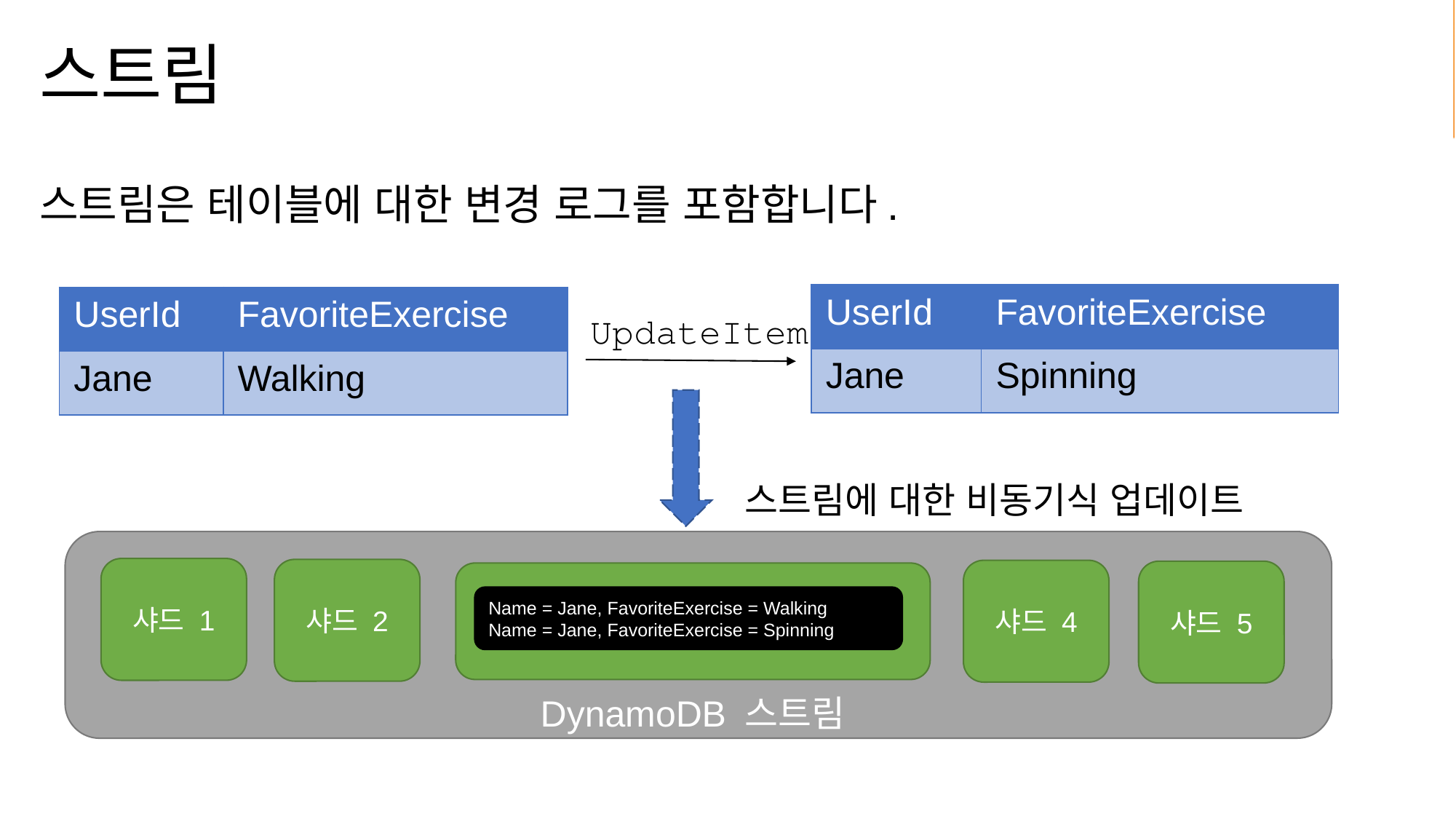

# 스트림
스트림은 테이블에 대한 변경 로그를 포함합니다.

| UserId | FavoriteExercise |
| --- | --- |
| Jane | Spinning |
| UserId | FavoriteExercise |
| --- | --- |
| Jane | Walking |
UpdateItem

스트림에 대한 비동기식 업데이트

Name = Jane, FavoriteExercise = Walking
Name = Jane, FavoriteExercise = Spinning
샤드 1
샤드 2
샤드 4
샤드 5
DynamoDB 스트림